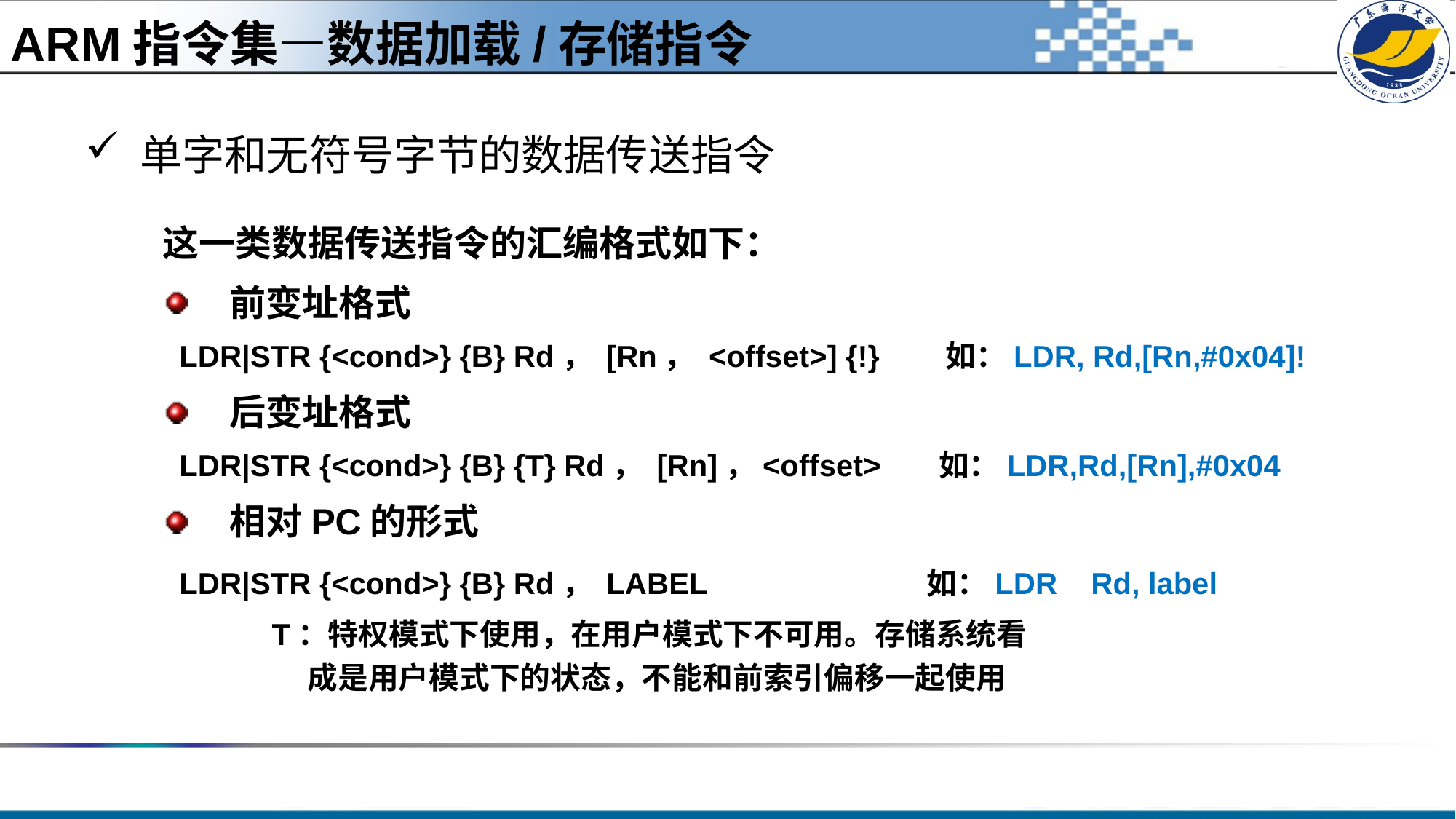

ARM指令集—数据加载/存储指令
单字和无符号字节的数据传送指令
这一类数据传送指令的汇编格式如下：
    前变址格式
  LDR|STR {<cond>} {B} Rd， [Rn， <offset>] {!}       如：LDR, Rd,[Rn,#0x04]!
    后变址格式
  LDR|STR {<cond>} {B} {T} Rd， [Rn]，<offset>      如：LDR,Rd,[Rn],#0x04
    相对PC的形式
  LDR|STR {<cond>} {B} Rd， LABEL                     如：LDR    Rd, label
	T：特权模式下使用，在用户模式下不可用。存储系统看
                     成是用户模式下的状态，不能和前索引偏移一起使用
68